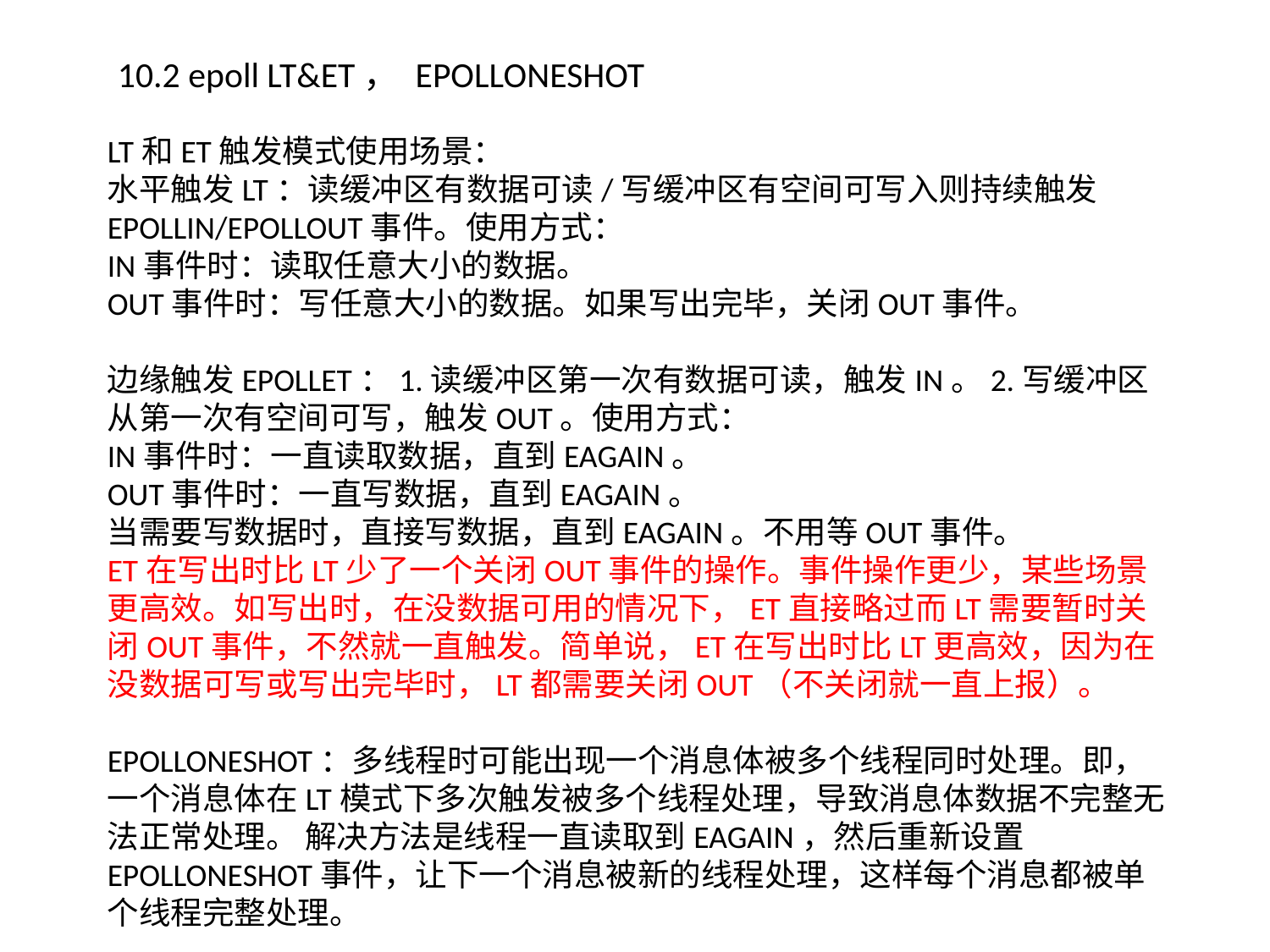

10.2 epoll LT&ET， EPOLLONESHOT
LT和ET触发模式使用场景：
水平触发LT：读缓冲区有数据可读/写缓冲区有空间可写入则持续触发EPOLLIN/EPOLLOUT事件。使用方式：
IN事件时：读取任意大小的数据。
OUT事件时：写任意大小的数据。如果写出完毕，关闭OUT事件。

边缘触发EPOLLET：1.读缓冲区第一次有数据可读，触发IN。2.写缓冲区从第一次有空间可写，触发OUT。使用方式：
IN事件时：一直读取数据，直到EAGAIN。
OUT事件时：一直写数据，直到EAGAIN。
当需要写数据时，直接写数据，直到EAGAIN。不用等OUT事件。
ET在写出时比LT少了一个关闭OUT事件的操作。事件操作更少，某些场景更高效。如写出时，在没数据可用的情况下，ET直接略过而LT需要暂时关闭OUT事件，不然就一直触发。简单说，ET在写出时比LT更高效，因为在没数据可写或写出完毕时，LT都需要关闭OUT（不关闭就一直上报）。

EPOLLONESHOT：多线程时可能出现一个消息体被多个线程同时处理。即，一个消息体在LT模式下多次触发被多个线程处理，导致消息体数据不完整无法正常处理。 解决方法是线程一直读取到EAGAIN，然后重新设置EPOLLONESHOT事件，让下一个消息被新的线程处理，这样每个消息都被单个线程完整处理。